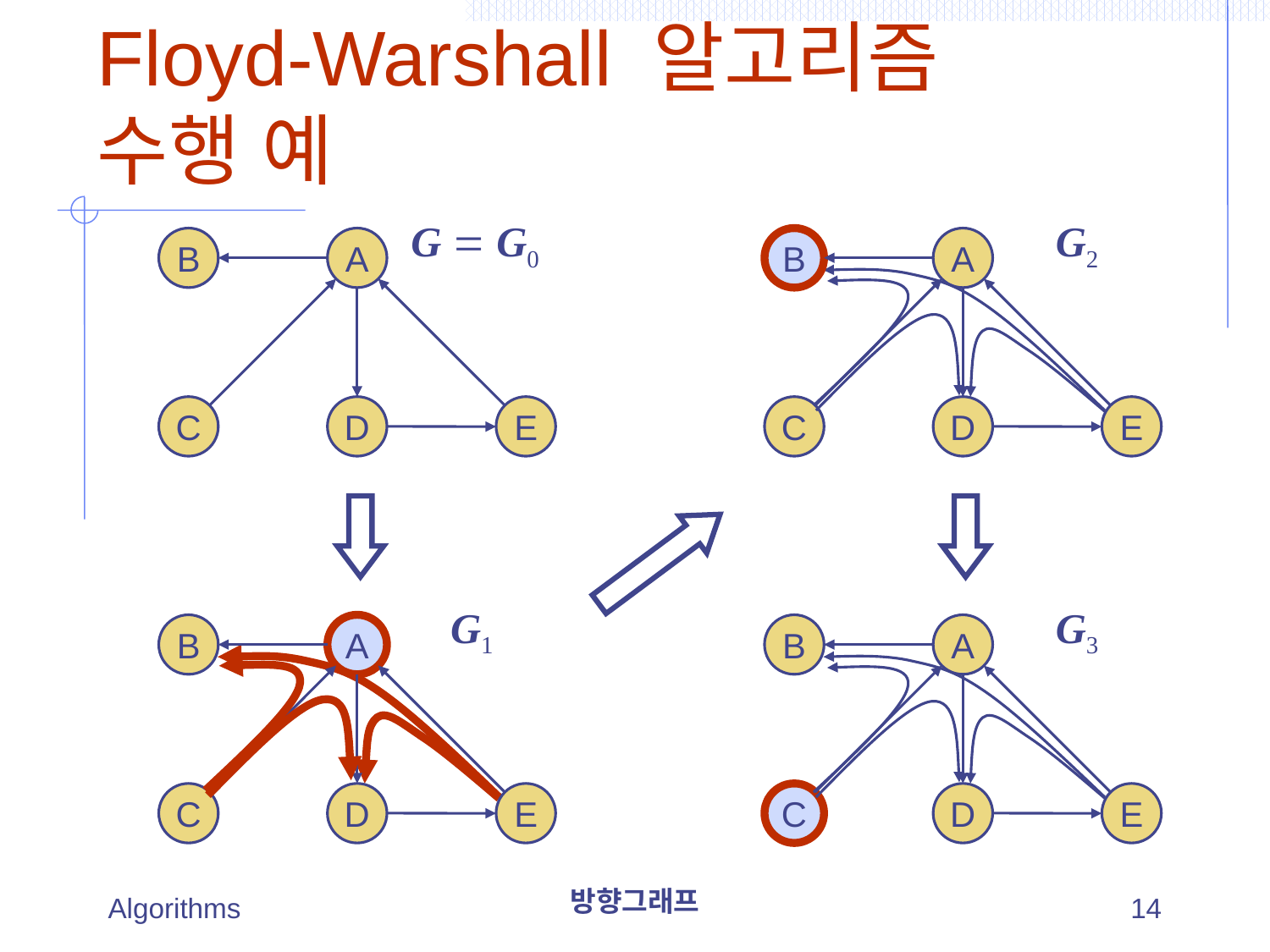

# Floyd-Warshall 알고리즘 수행 예
G2
G = G0
B
A
B
A

C
D
E
C
D
E

G1
G3
B
A
B
A

C
D
E
C
D
E
Algorithms
방향그래프
14